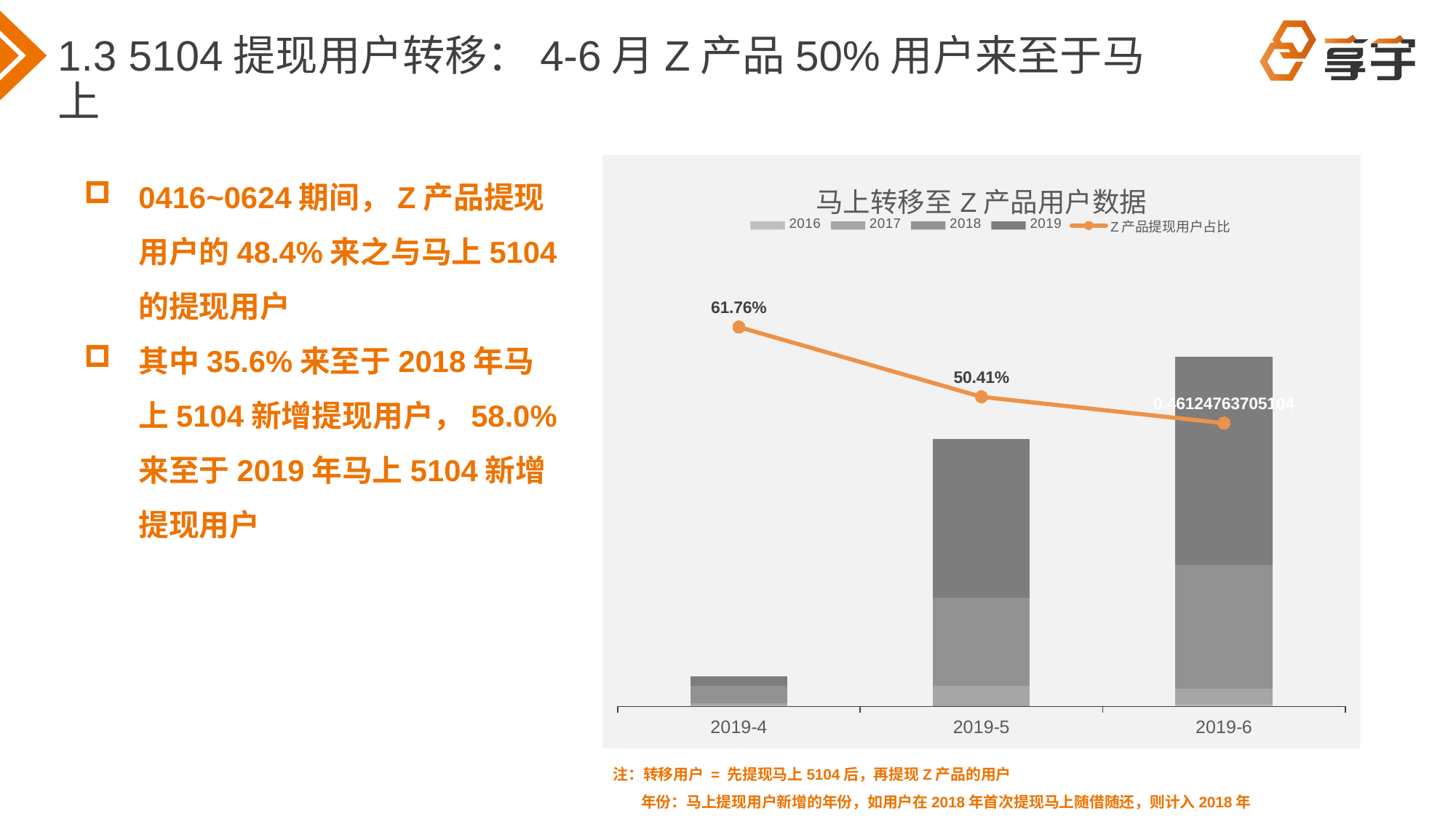

# 1.3 5104提现用户转移：4-6月Z产品50%用户来至于马上
0416~0624期间，Z产品提现用户的48.4%来之与马上5104的提现用户
其中35.6%来至于2018年马上5104新增提现用户，58.0%来至于2019年马上5104新增提现用户

### Chart: 马上转移至Z产品用户数据

| Category | 2016 | 2017 | 2018 | 2019 | Z产品提现用户占比 |
|---|---|---|---|---|---|
| 2019-4 | 1.0 | 3.0 | 25.0 | 13.0 | 0.617647058823529 |
| 2019-5 | None | 29.0 | 123.0 | 221.0 | 0.5040541 |
| 2019-6 | 2.0 | 23.0 | 173.0 | 290.0 | 0.46124763705104 |
注：转移用户 = 先提现马上5104后，再提现Z产品的用户
       年份：马上提现用户新增的年份，如用户在2018年首次提现马上随借随还，则计入2018年